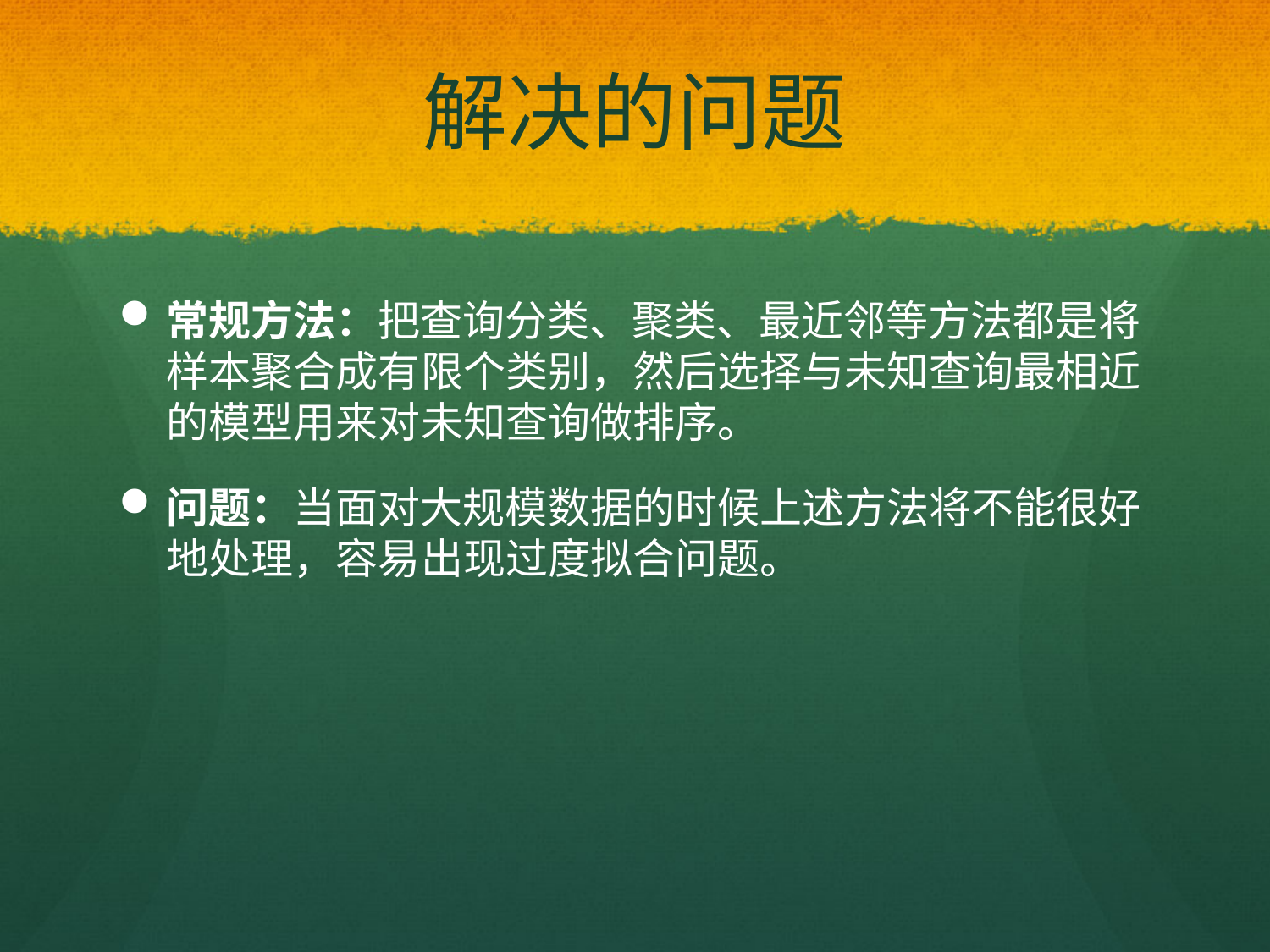

# 解决的问题
常规方法：把查询分类、聚类、最近邻等方法都是将样本聚合成有限个类别，然后选择与未知查询最相近的模型用来对未知查询做排序。
问题：当面对大规模数据的时候上述方法将不能很好地处理，容易出现过度拟合问题。